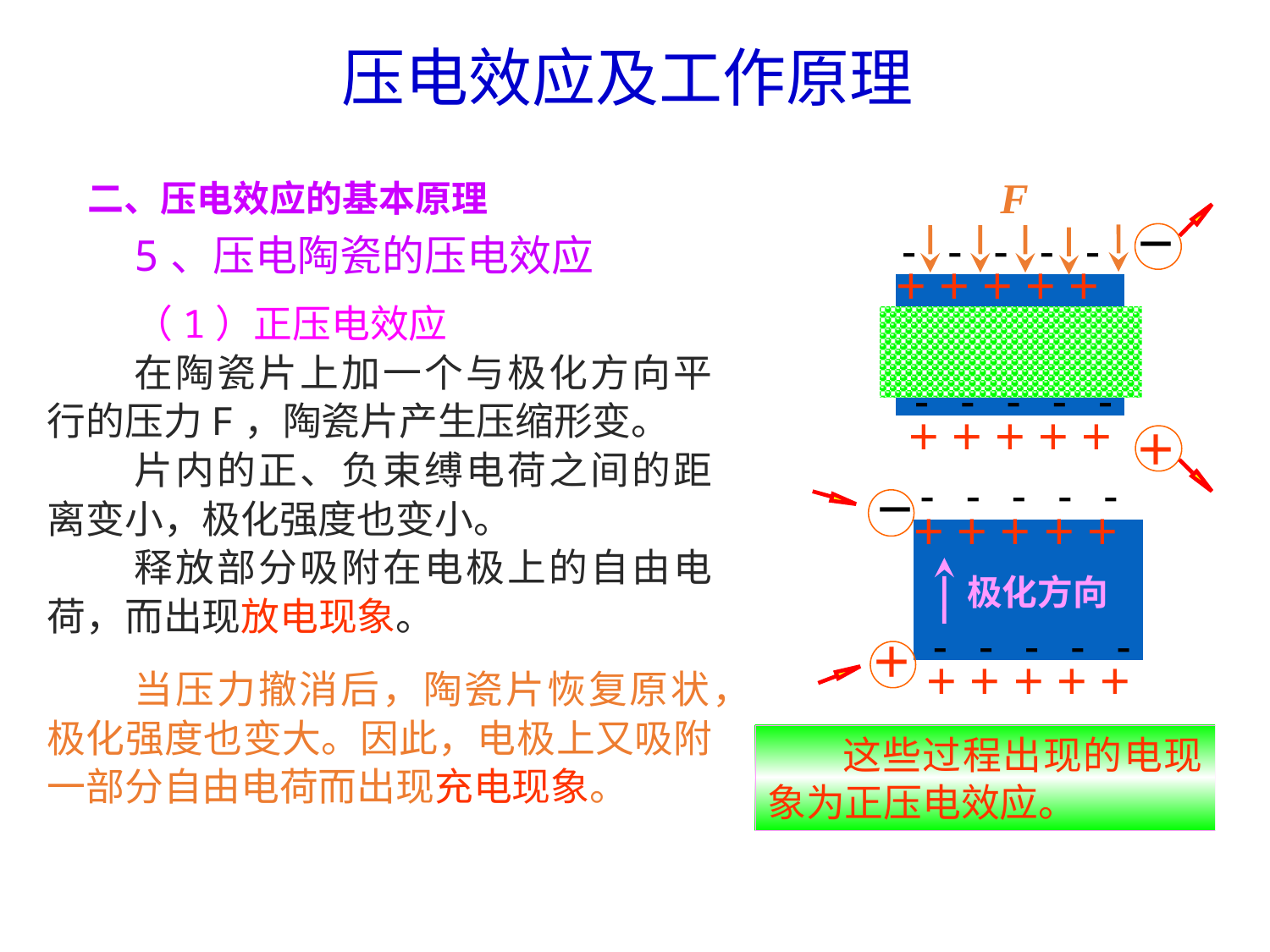

压电效应及工作原理
F

－
＋
二、压电效应的基本原理
5、压电陶瓷的压电效应
-   -   -   -   -
＋ ＋ ＋ ＋ ＋

极化方向
-   -   -   -   -
＋ ＋ ＋ ＋ ＋
（1）正压电效应
在陶瓷片上加一个与极化方向平行的压力F，陶瓷片产生压缩形变。
片内的正、负束缚电荷之间的距离变小，极化强度也变小。
释放部分吸附在电极上的自由电荷，而出现放电现象。
-   -   -   -   -
＋ ＋ ＋ ＋ ＋

极化方向
-   -   -   -   -
＋ ＋ ＋ ＋ ＋
－

＋

当压力撤消后，陶瓷片恢复原状，极化强度也变大。因此，电极上又吸附一部分自由电荷而出现充电现象。
这些过程出现的电现象为正压电效应。